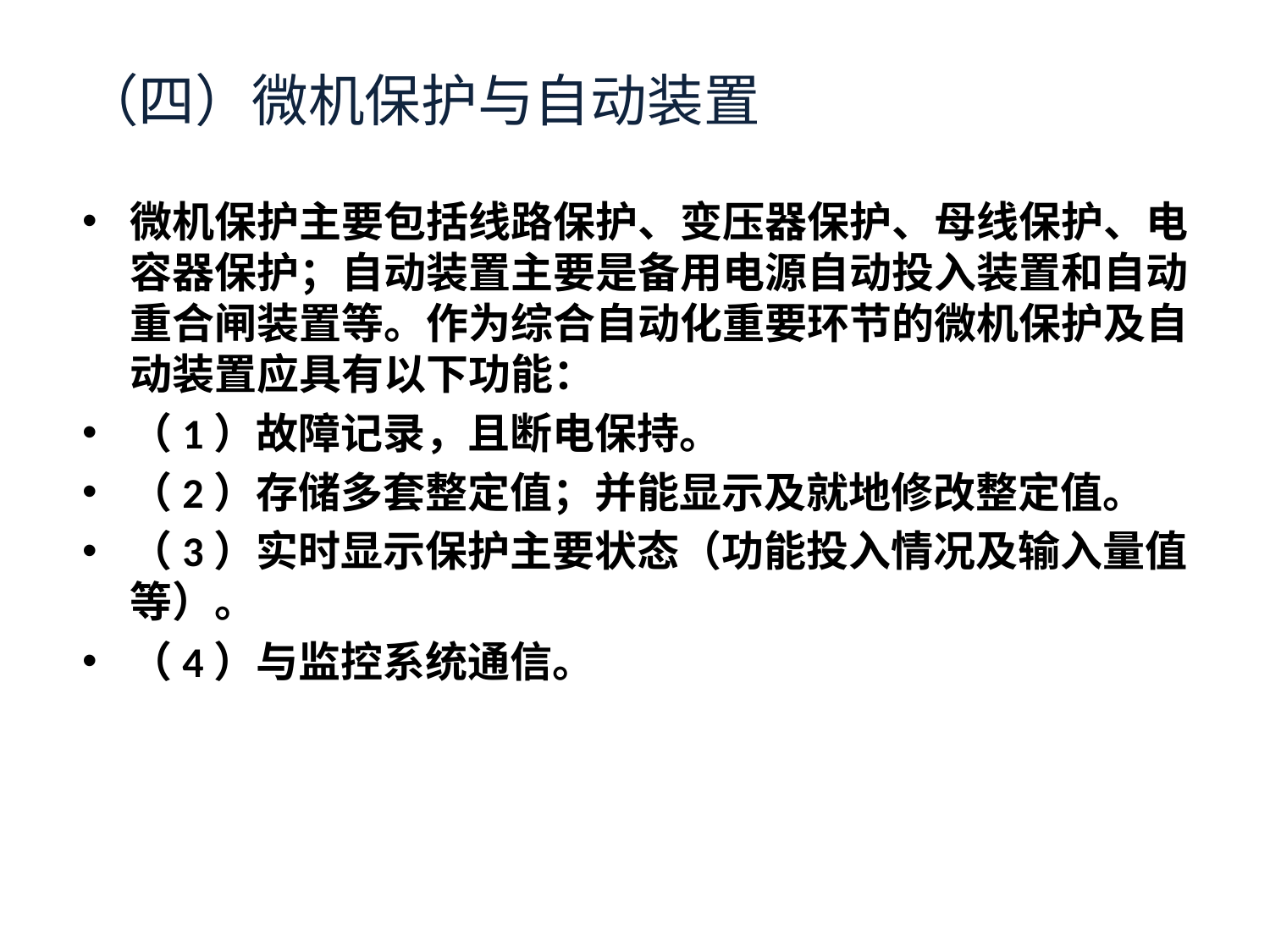

# （四）微机保护与自动装置
微机保护主要包括线路保护、变压器保护、母线保护、电容器保护；自动装置主要是备用电源自动投入装置和自动重合闸装置等。作为综合自动化重要环节的微机保护及自动装置应具有以下功能：
（1）故障记录，且断电保持。
（2）存储多套整定值；并能显示及就地修改整定值。
（3）实时显示保护主要状态（功能投入情况及输入量值等）。
（4）与监控系统通信。